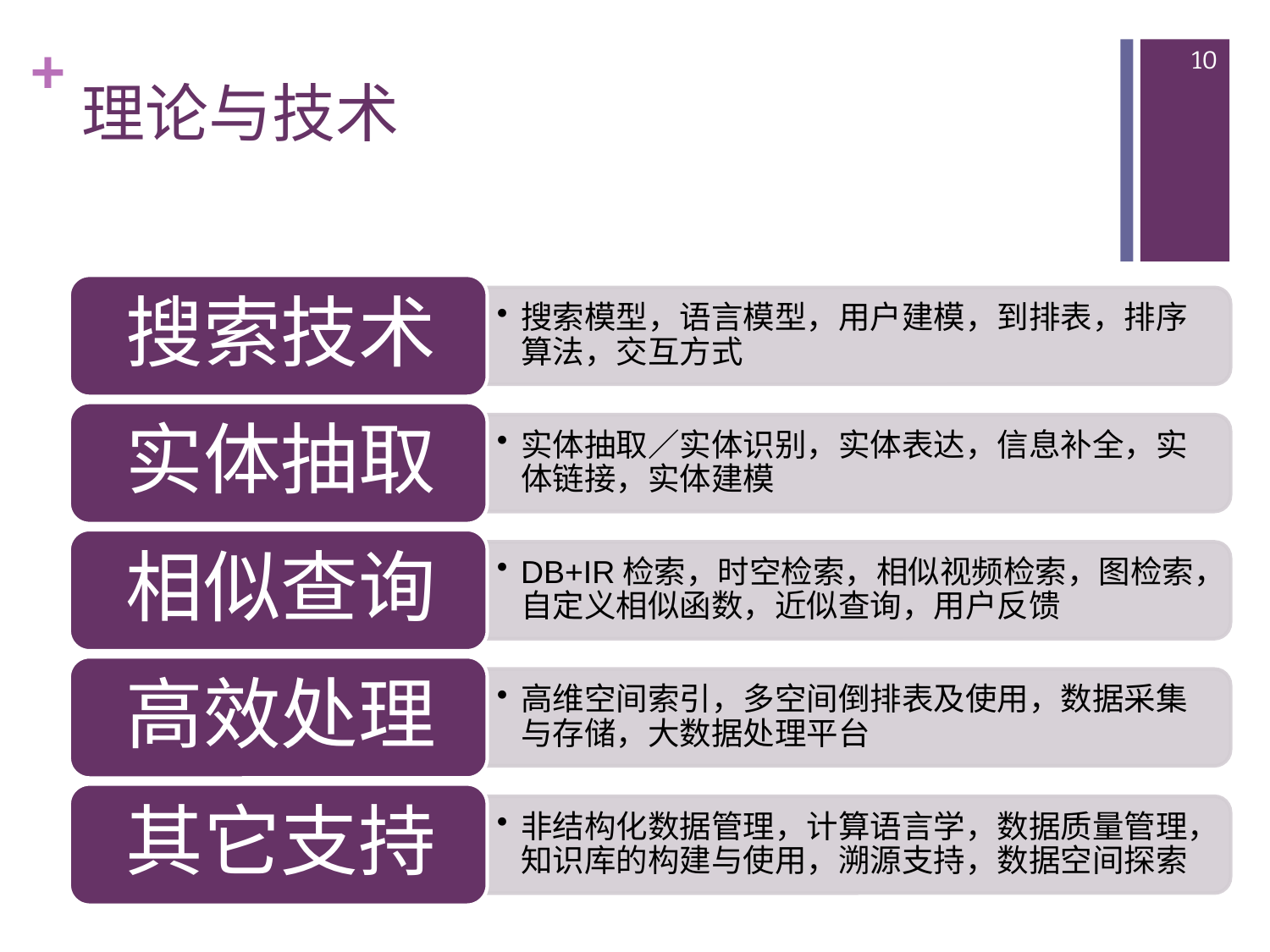

10
# 理论与技术
搜索模型，语言模型，用户建模，到排表，排序算法，交互方式
搜索技术
实体抽取／实体识别，实体表达，信息补全，实体链接，实体建模
实体抽取
DB+IR检索，时空检索，相似视频检索，图检索，自定义相似函数，近似查询，用户反馈
相似查询
高维空间索引，多空间倒排表及使用，数据采集与存储，大数据处理平台
高效处理
非结构化数据管理，计算语言学，数据质量管理，知识库的构建与使用，溯源支持，数据空间探索
其它支持